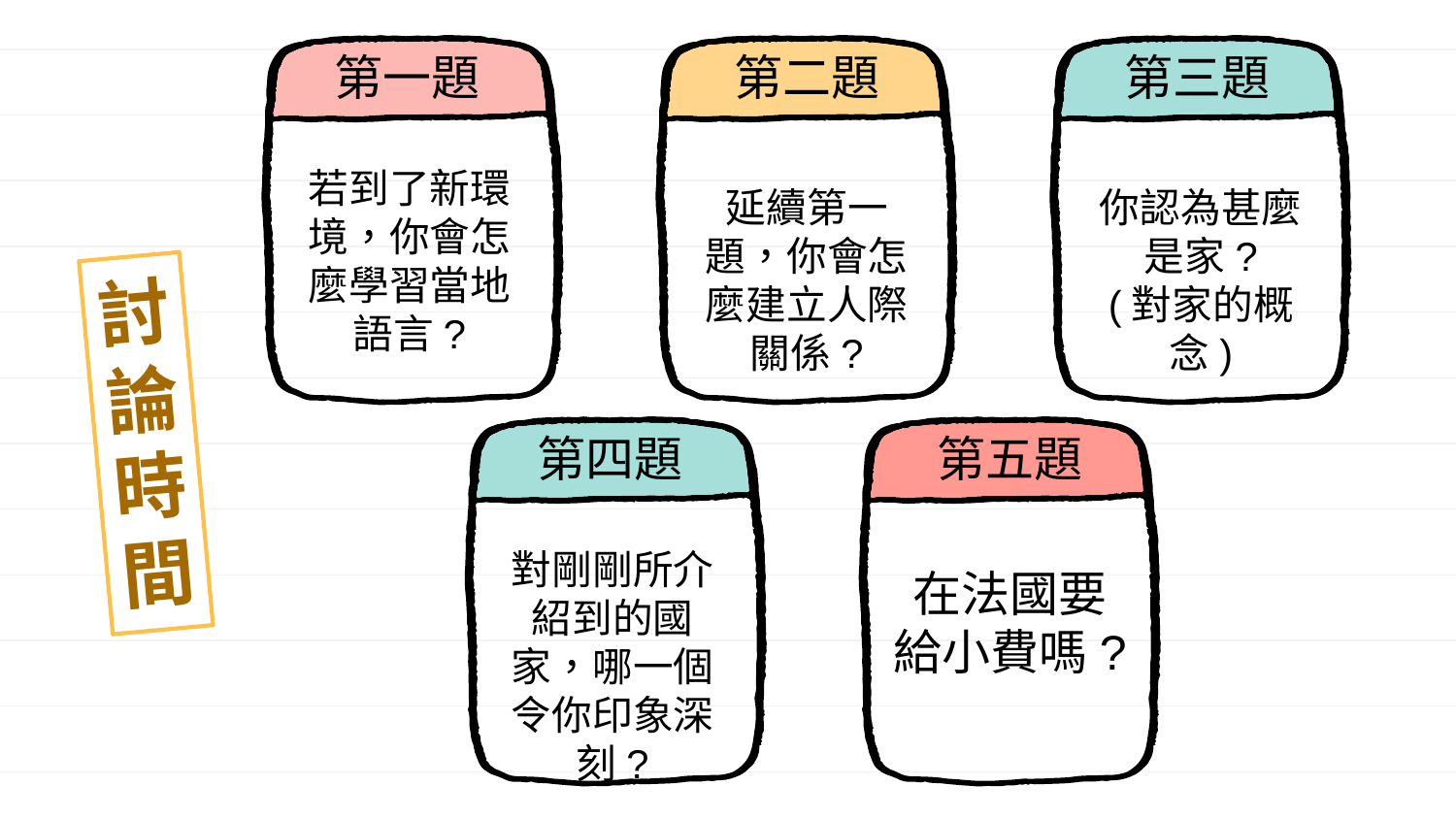

# 第一題
第二題
第三題

若到了新環境，你會怎麼學習當地語言?
延續第一題，你會怎麼建立人際關係?
你認為甚麼是家?
(對家的概念)
討論時間
第四題
第五題

對剛剛所介紹到的國家，哪一個令你印象深刻?
在法國要給小費嗎?